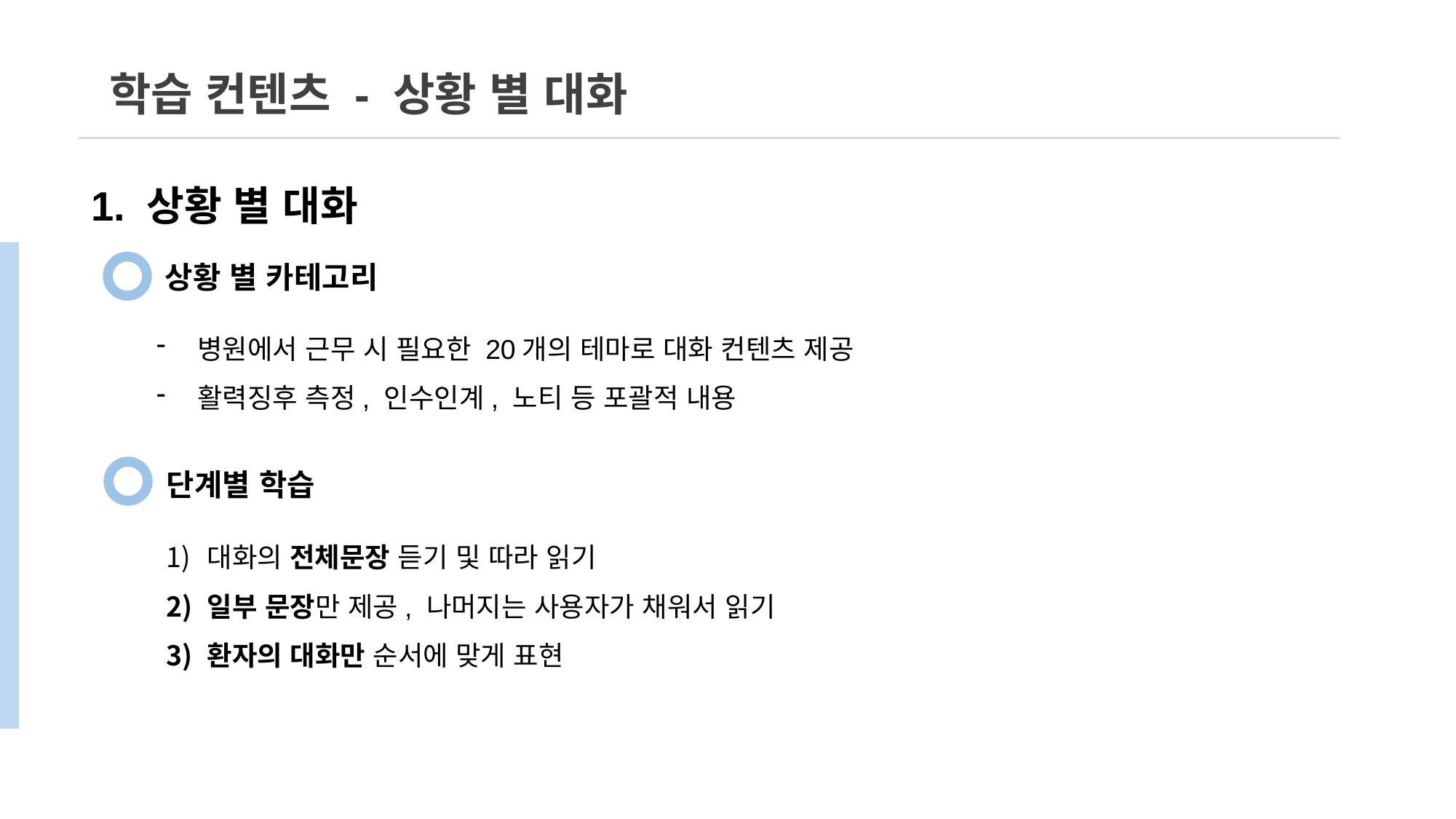

학습 컨텐츠 - 상황 별 대화
1. 상황 별 대화

상황 별 카테고리
병원에서 근무 시 필요한 20개의 테마로 대화 컨텐츠 제공
활력징후 측정, 인수인계, 노티 등 포괄적 내용

단계별 학습
대화의 전체문장 듣기 및 따라 읽기
일부 문장만 제공, 나머지는 사용자가 채워서 읽기
환자의 대화만 순서에 맞게 표현